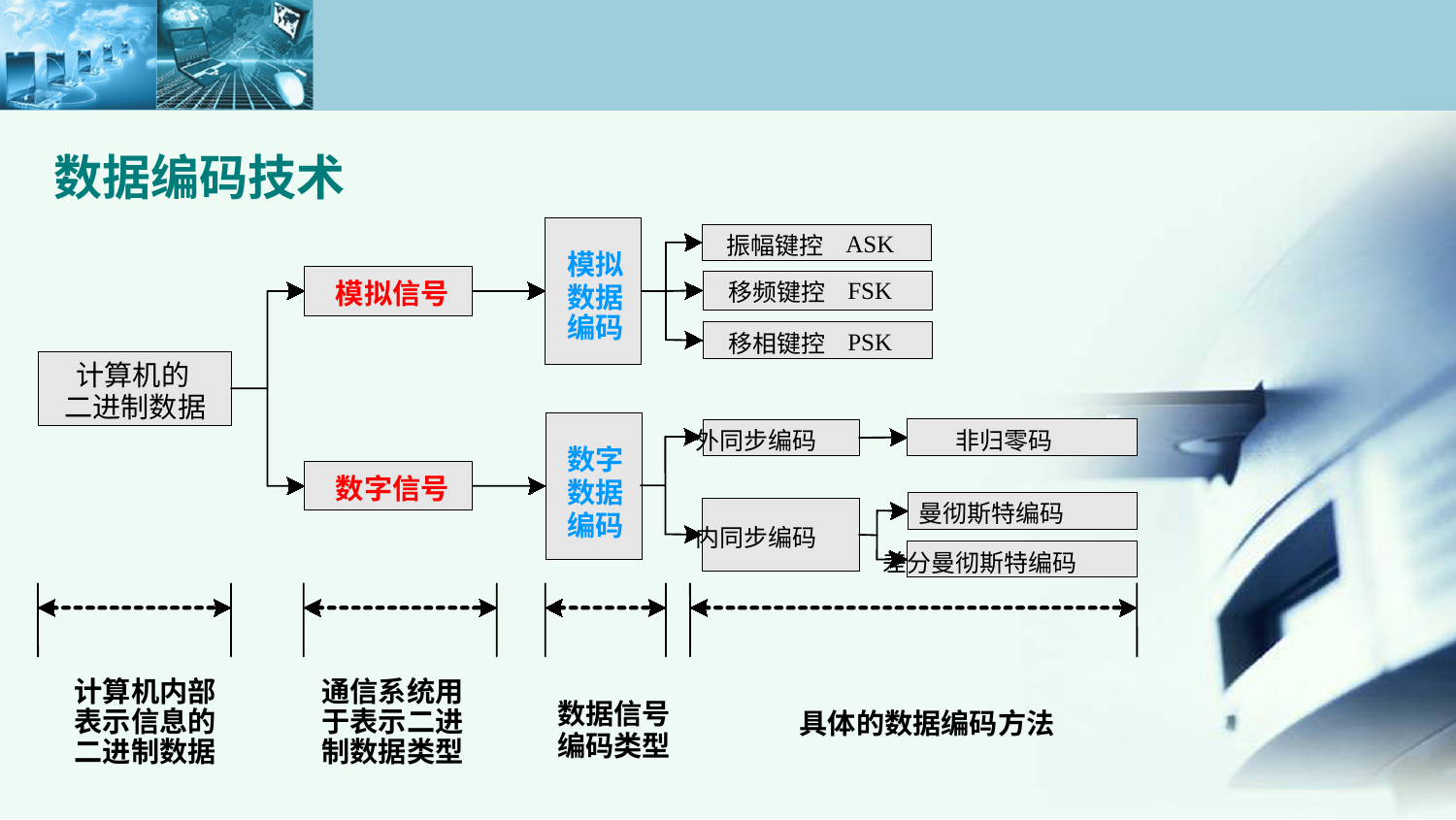

数据编码技术

ASK
振幅键控

模拟

FSK
模拟信号
移频键控
数据

编码

PSK
移相键控

计算机的

二进制数据

外同步编码
非归零码

数字

数字信号
数据

曼彻斯特编码

编码

内同步编码

差分曼彻斯特编码

计算机内部
通信系统用
数据信号
表示信息的
于表示二进
具体的数据编码方法
编码类型
二进制数据
制数据类型